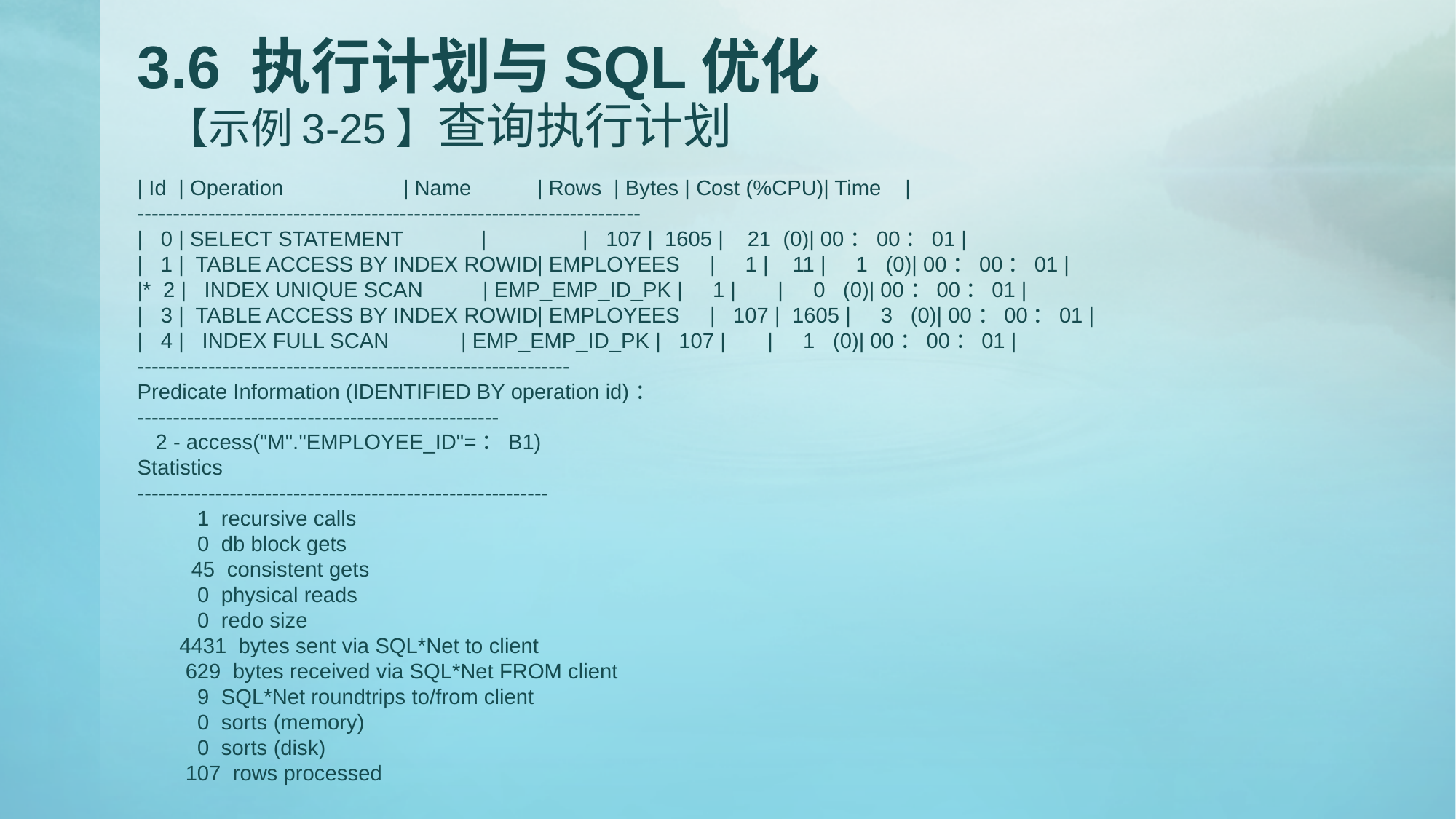

# 3.6 执行计划与SQL优化 【示例3-25】查询执行计划
| Id  | Operation                    | Name           | Rows  | Bytes | Cost (%CPU)| Time    |
-----------------------------------------------------------------------
|   0 | SELECT STATEMENT             |                |   107 |  1605 |    21  (0)| 00：00：01 |
|   1 |  TABLE ACCESS BY INDEX ROWID| EMPLOYEES     |     1 |    11 |     1   (0)| 00：00：01 |
|*  2 |   INDEX UNIQUE SCAN          | EMP_EMP_ID_PK |     1 |       |     0   (0)| 00：00：01 |
|   3 |  TABLE ACCESS BY INDEX ROWID| EMPLOYEES     |   107 |  1605 |     3   (0)| 00：00：01 |
|   4 |   INDEX FULL SCAN            | EMP_EMP_ID_PK |   107 |       |     1   (0)| 00：00：01 |
-------------------------------------------------------------
Predicate Information (IDENTIFIED BY operation id)：
---------------------------------------------------
   2 - access("M"."EMPLOYEE_ID"=：B1)
Statistics
----------------------------------------------------------
          1  recursive calls
          0  db block gets
         45  consistent gets
          0  physical reads
          0  redo size
       4431  bytes sent via SQL*Net to client
        629  bytes received via SQL*Net FROM client
          9  SQL*Net roundtrips to/from client
          0  sorts (memory)
          0  sorts (disk)
        107  rows processed